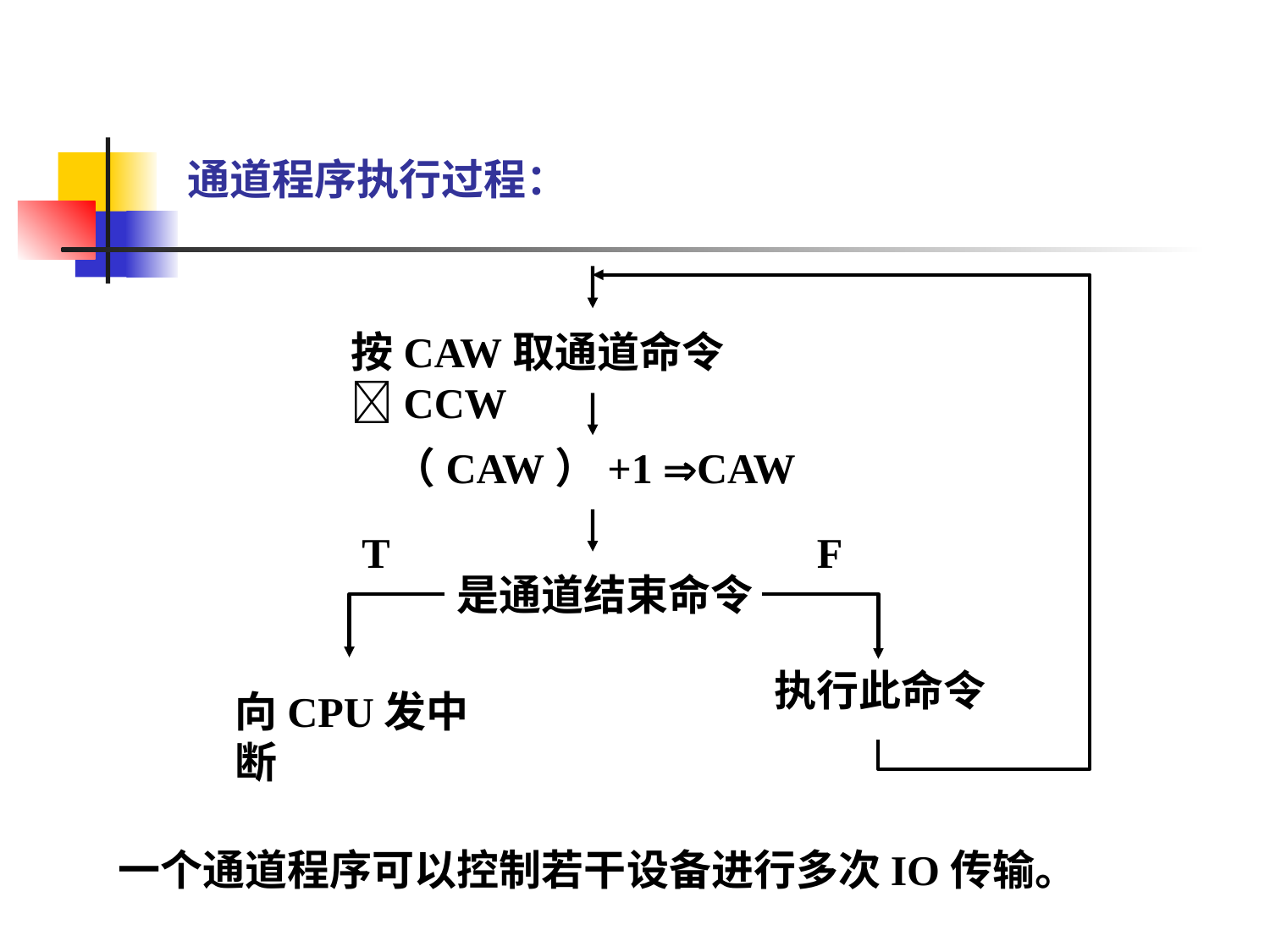

通道程序执行过程：

按CAW取通道命令⇒CCW

（CAW）+1 ⇒CAW

T
F
是通道结束命令

执行此命令
向CPU发中断
一个通道程序可以控制若干设备进行多次IO传输。